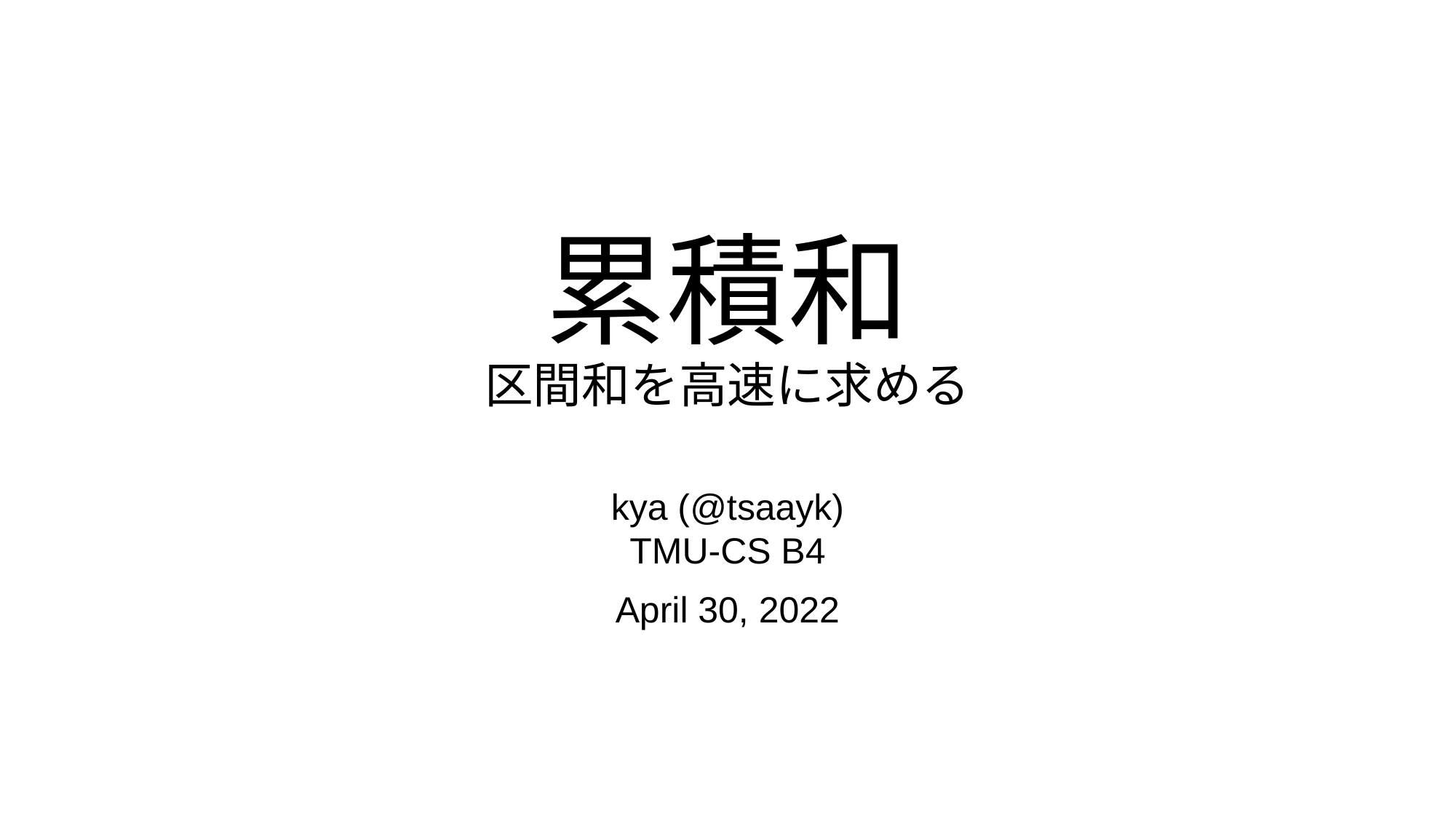

# 累積和 区間和を高速に求める
kya (@tsaayk)
TMU-CS B4
April 30, 2022